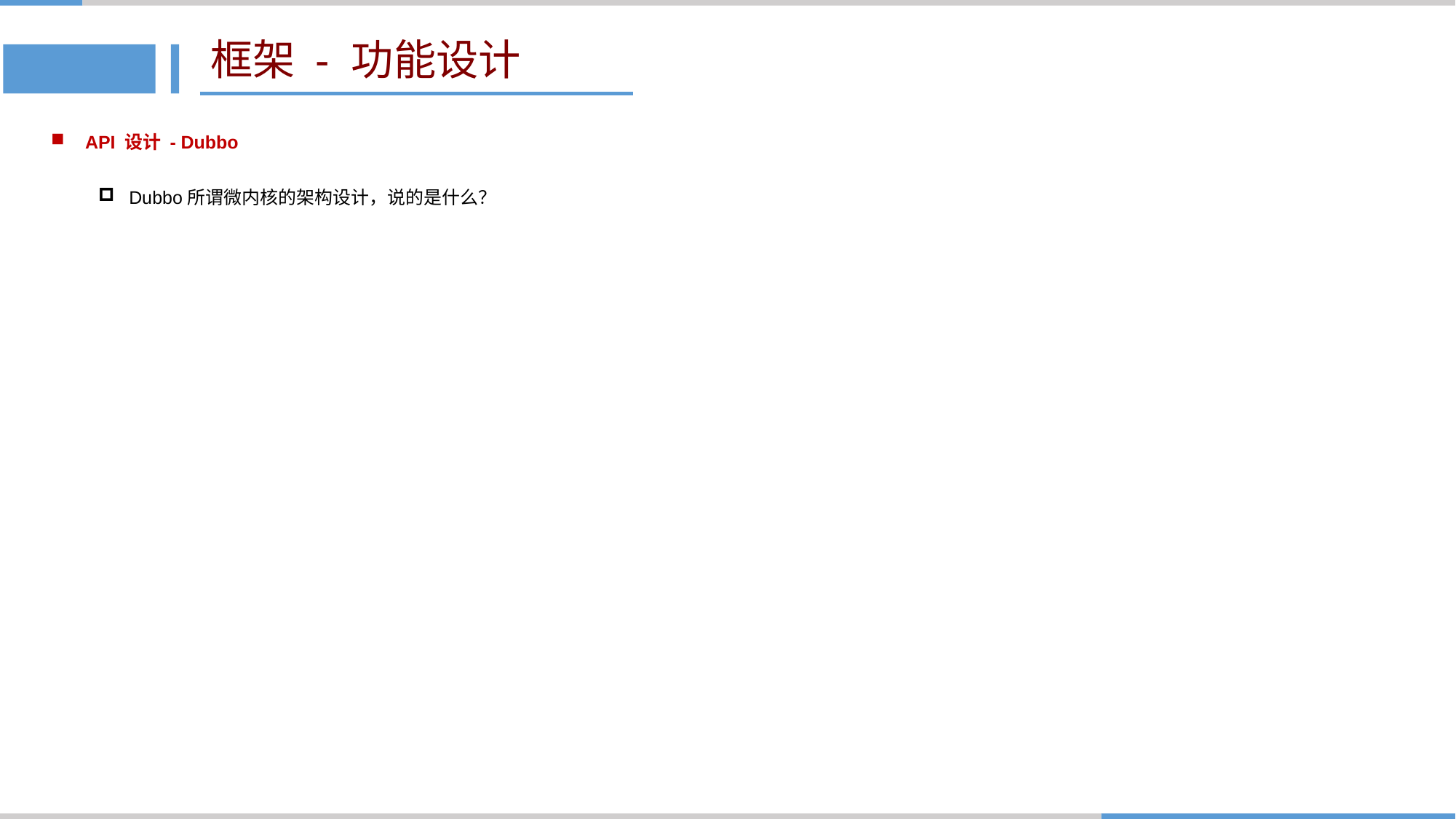

# 框架 - 功能设计

API 设计 - Dubbo
  Dubbo所谓微内核的架构设计，说的是什么？